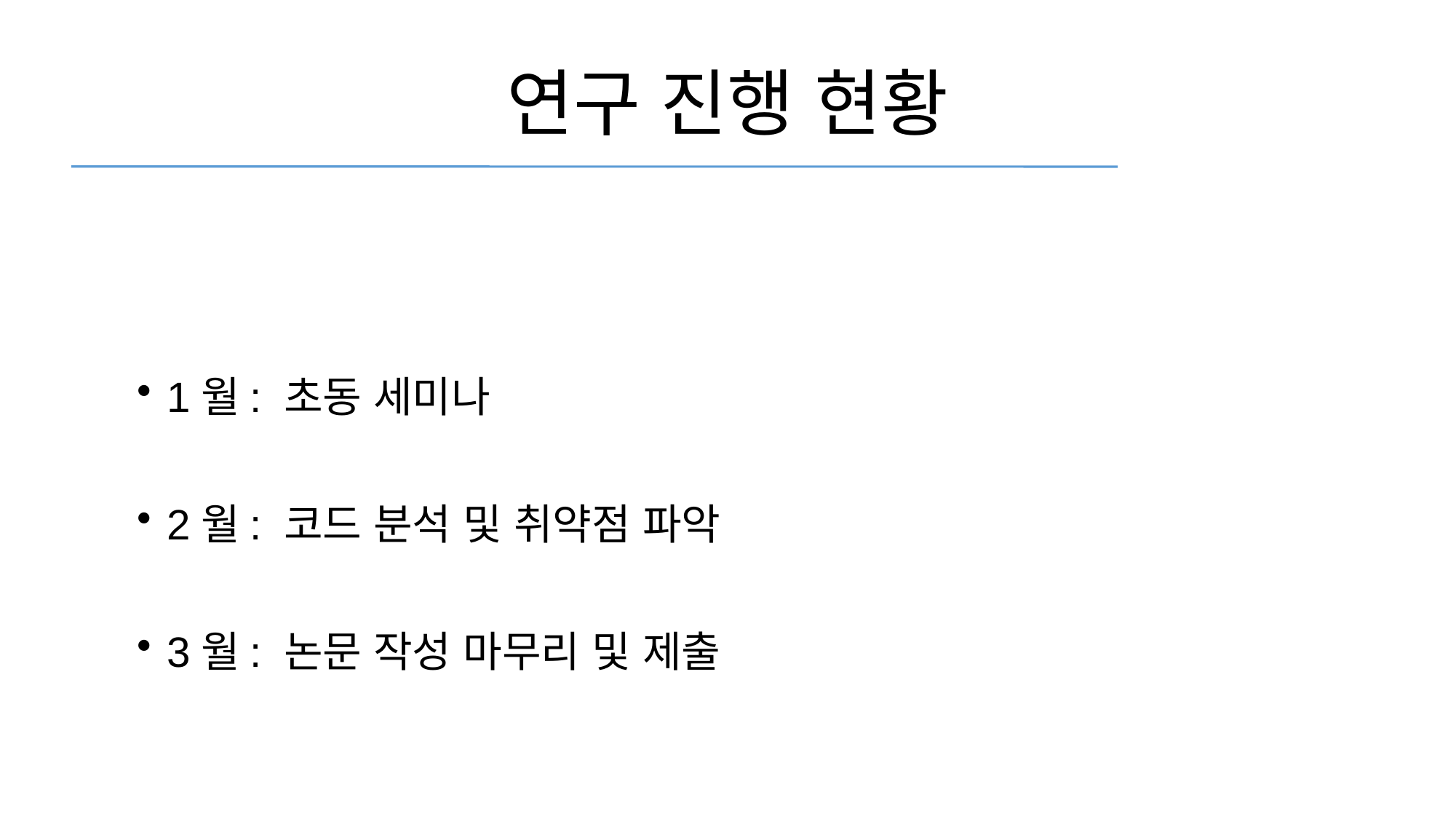

연구 진행 현황
1월: 초동 세미나
2월: 코드 분석 및 취약점 파악
3월: 논문 작성 마무리 및 제출